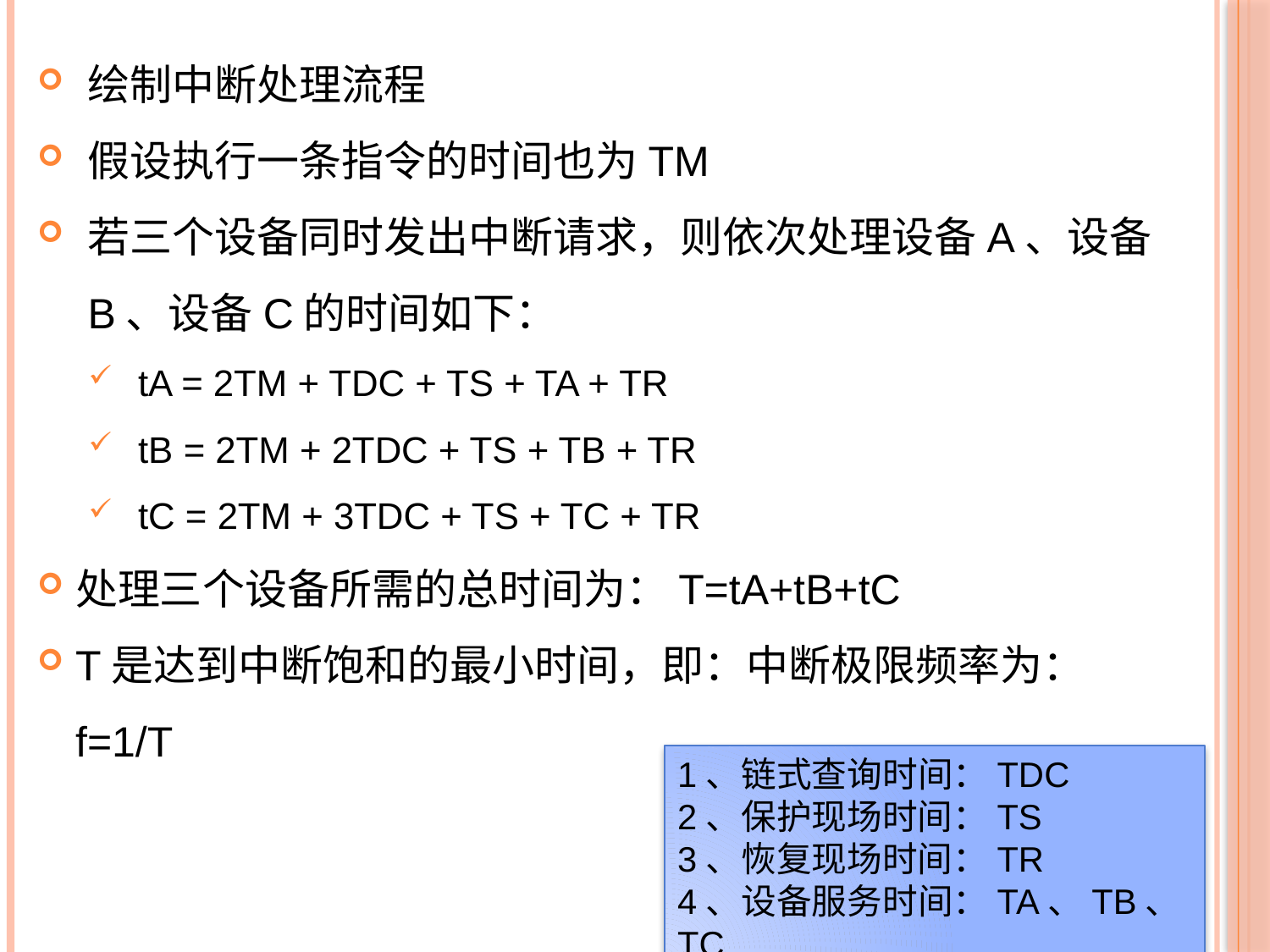

绘制中断处理流程
假设执行一条指令的时间也为TM
若三个设备同时发出中断请求，则依次处理设备A、设备B、设备C的时间如下：
tA = 2TM + TDC + TS + TA + TR
tB = 2TM + 2TDC + TS + TB + TR
tC = 2TM + 3TDC + TS + TC + TR
处理三个设备所需的总时间为：T=tA+tB+tC
T是达到中断饱和的最小时间，即：中断极限频率为：f=1/T
1、链式查询时间：TDC
2、保护现场时间：TS
3、恢复现场时间：TR
4、设备服务时间：TA、TB、TC